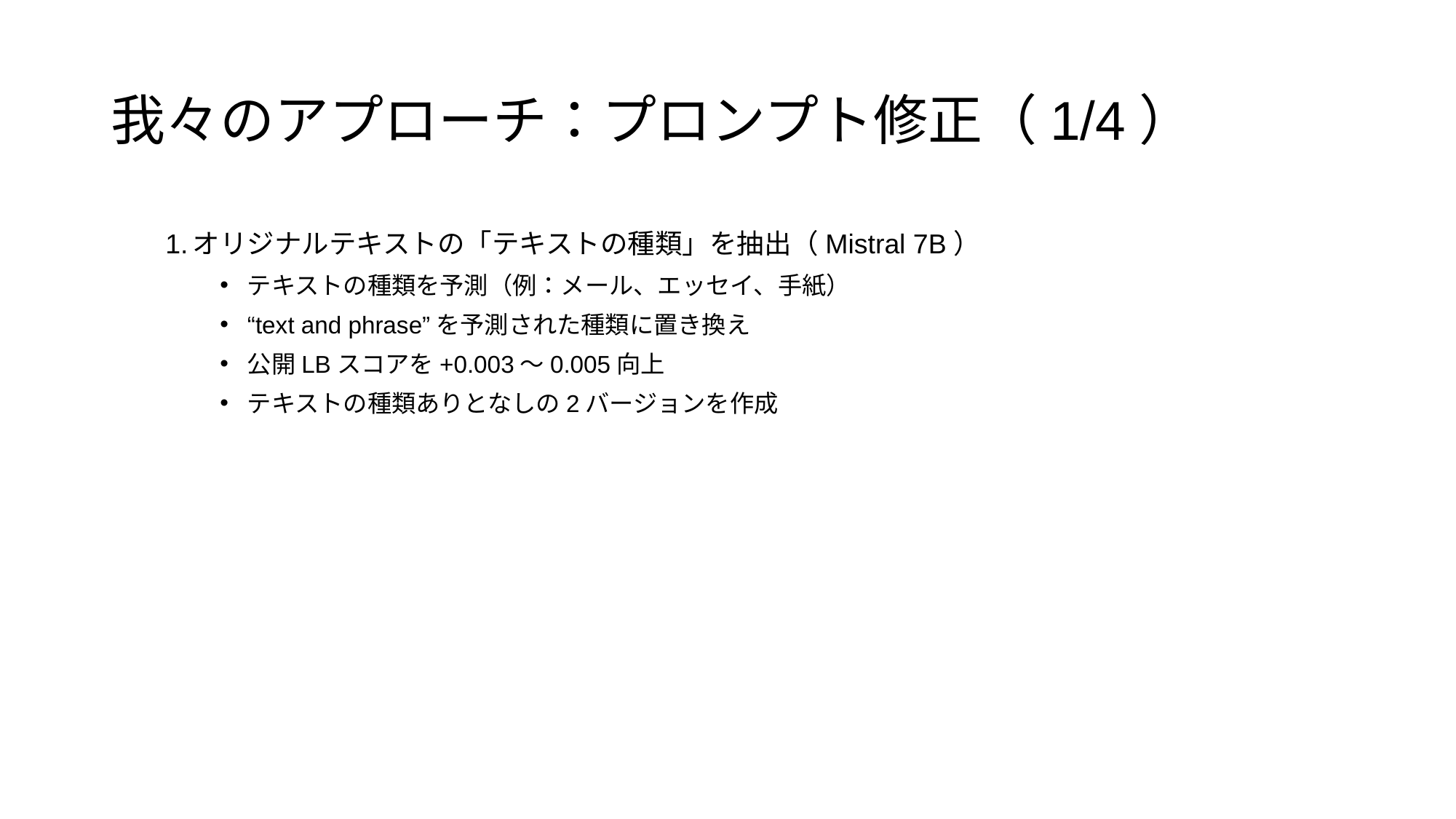

# 我々のアプローチ：プロンプト修正（1/4）
オリジナルテキストの「テキストの種類」を抽出（Mistral 7B）
テキストの種類を予測（例：メール、エッセイ、手紙）
“text and phrase”を予測された種類に置き換え
公開LBスコアを+0.003〜0.005向上
テキストの種類ありとなしの2バージョンを作成